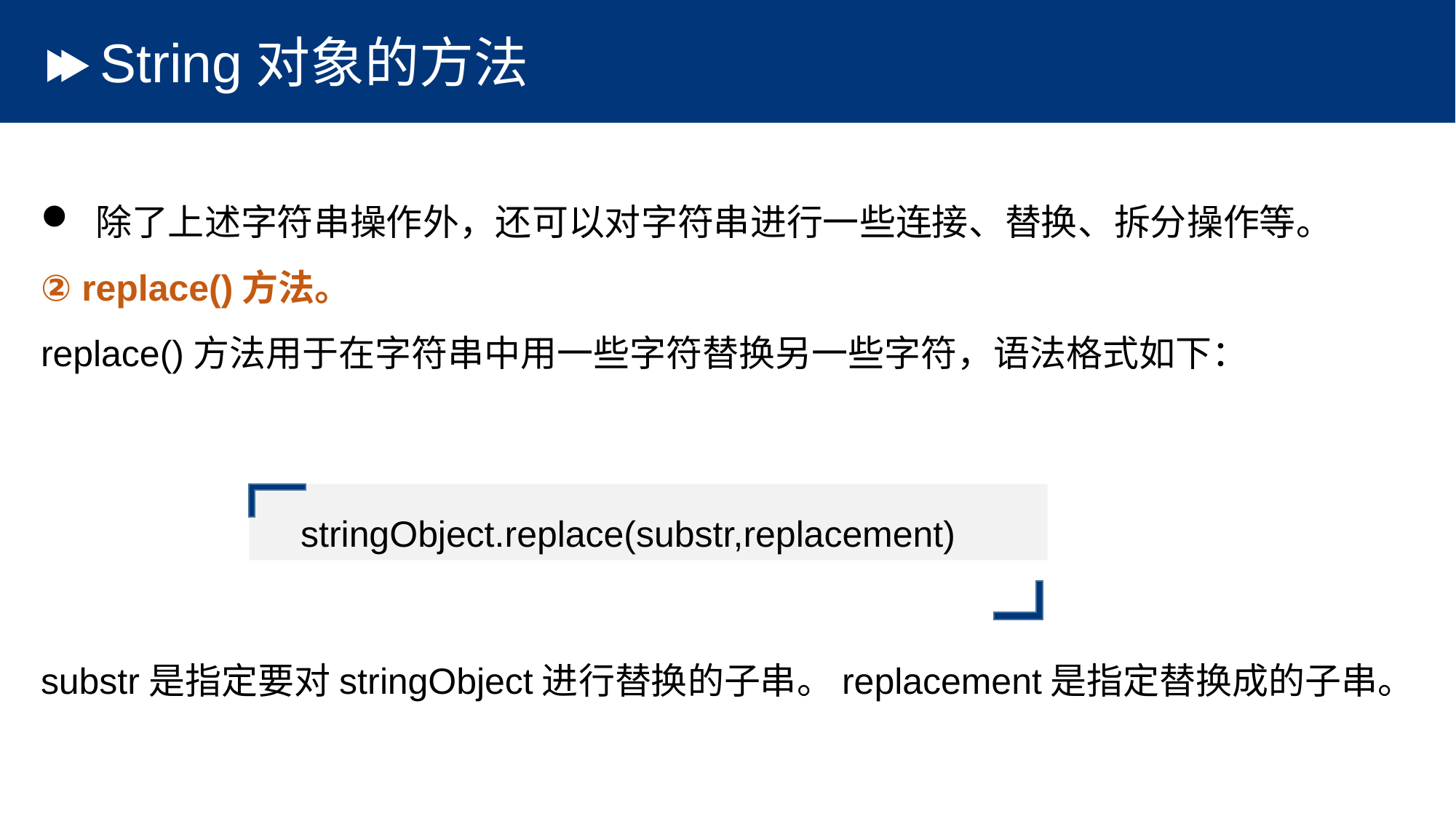

# String对象的方法
除了上述字符串操作外，还可以对字符串进行一些连接、替换、拆分操作等。
② replace()方法。
replace()方法用于在字符串中用一些字符替换另一些字符，语法格式如下：

substr是指定要对stringObject进行替换的子串。replacement是指定替换成的子串。

    stringObject.replace(substr,replacement)